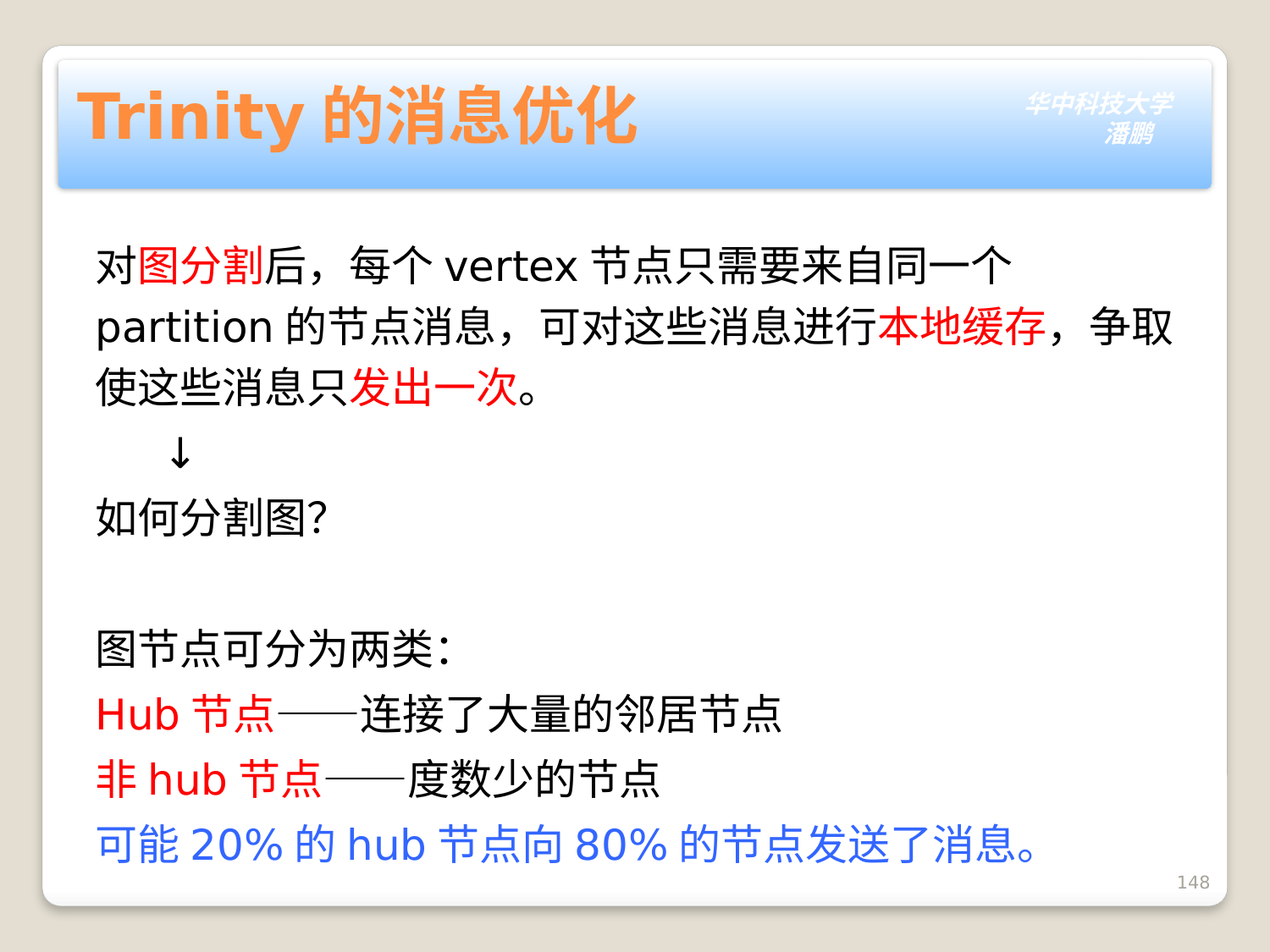

# Trinity的消息优化
对图分割后，每个vertex节点只需要来自同一个partition的节点消息，可对这些消息进行本地缓存，争取使这些消息只发出一次。
     ↓
如何分割图？

图节点可分为两类：
Hub节点——连接了大量的邻居节点
非hub节点——度数少的节点
可能20%的hub节点向80%的节点发送了消息。
148